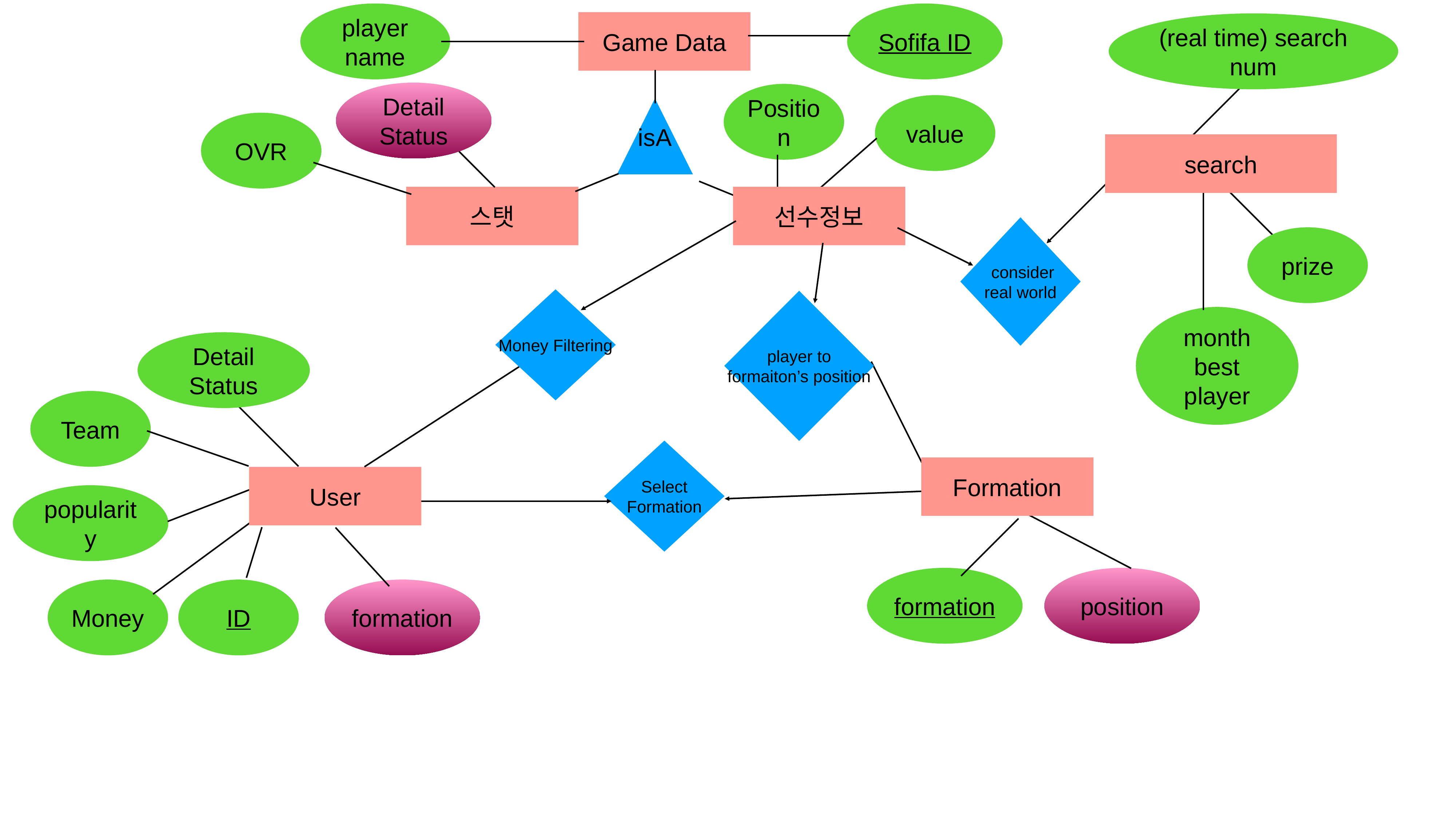

player name
Sofifa ID
Game Data
(real time) search num

Detail Status
Position
value
isA
OVR
search

스탯
선수정보

 consider
real world

prize

Money Filtering
player to formaiton’s position
month best player
Detail Status

Team

Select Formation
Formation
User
popularity

formation
position
Money
ID
formation